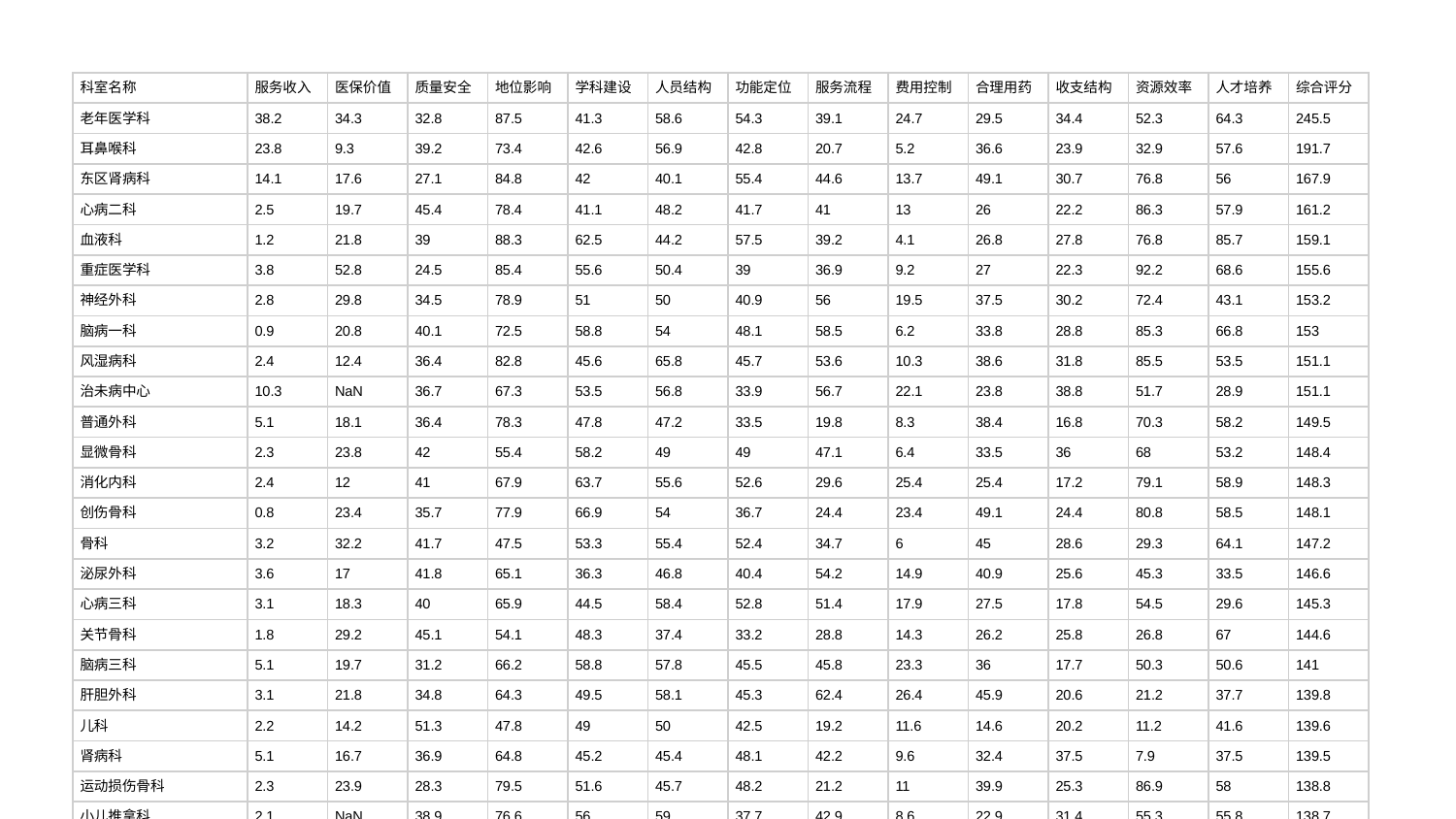

| 科室名称 | 服务收入 | 医保价值 | 质量安全 | 地位影响 | 学科建设 | 人员结构 | 功能定位 | 服务流程 | 费用控制 | 合理用药 | 收支结构 | 资源效率 | 人才培养 | 综合评分 |
| --- | --- | --- | --- | --- | --- | --- | --- | --- | --- | --- | --- | --- | --- | --- |
| 老年医学科 | 38.2 | 34.3 | 32.8 | 87.5 | 41.3 | 58.6 | 54.3 | 39.1 | 24.7 | 29.5 | 34.4 | 52.3 | 64.3 | 245.5 |
| 耳鼻喉科 | 23.8 | 9.3 | 39.2 | 73.4 | 42.6 | 56.9 | 42.8 | 20.7 | 5.2 | 36.6 | 23.9 | 32.9 | 57.6 | 191.7 |
| 东区肾病科 | 14.1 | 17.6 | 27.1 | 84.8 | 42 | 40.1 | 55.4 | 44.6 | 13.7 | 49.1 | 30.7 | 76.8 | 56 | 167.9 |
| 心病二科 | 2.5 | 19.7 | 45.4 | 78.4 | 41.1 | 48.2 | 41.7 | 41 | 13 | 26 | 22.2 | 86.3 | 57.9 | 161.2 |
| 血液科 | 1.2 | 21.8 | 39 | 88.3 | 62.5 | 44.2 | 57.5 | 39.2 | 4.1 | 26.8 | 27.8 | 76.8 | 85.7 | 159.1 |
| 重症医学科 | 3.8 | 52.8 | 24.5 | 85.4 | 55.6 | 50.4 | 39 | 36.9 | 9.2 | 27 | 22.3 | 92.2 | 68.6 | 155.6 |
| 神经外科 | 2.8 | 29.8 | 34.5 | 78.9 | 51 | 50 | 40.9 | 56 | 19.5 | 37.5 | 30.2 | 72.4 | 43.1 | 153.2 |
| 脑病一科 | 0.9 | 20.8 | 40.1 | 72.5 | 58.8 | 54 | 48.1 | 58.5 | 6.2 | 33.8 | 28.8 | 85.3 | 66.8 | 153 |
| 风湿病科 | 2.4 | 12.4 | 36.4 | 82.8 | 45.6 | 65.8 | 45.7 | 53.6 | 10.3 | 38.6 | 31.8 | 85.5 | 53.5 | 151.1 |
| 治未病中心 | 10.3 | NaN | 36.7 | 67.3 | 53.5 | 56.8 | 33.9 | 56.7 | 22.1 | 23.8 | 38.8 | 51.7 | 28.9 | 151.1 |
| 普通外科 | 5.1 | 18.1 | 36.4 | 78.3 | 47.8 | 47.2 | 33.5 | 19.8 | 8.3 | 38.4 | 16.8 | 70.3 | 58.2 | 149.5 |
| 显微骨科 | 2.3 | 23.8 | 42 | 55.4 | 58.2 | 49 | 49 | 47.1 | 6.4 | 33.5 | 36 | 68 | 53.2 | 148.4 |
| 消化内科 | 2.4 | 12 | 41 | 67.9 | 63.7 | 55.6 | 52.6 | 29.6 | 25.4 | 25.4 | 17.2 | 79.1 | 58.9 | 148.3 |
| 创伤骨科 | 0.8 | 23.4 | 35.7 | 77.9 | 66.9 | 54 | 36.7 | 24.4 | 23.4 | 49.1 | 24.4 | 80.8 | 58.5 | 148.1 |
| 骨科 | 3.2 | 32.2 | 41.7 | 47.5 | 53.3 | 55.4 | 52.4 | 34.7 | 6 | 45 | 28.6 | 29.3 | 64.1 | 147.2 |
| 泌尿外科 | 3.6 | 17 | 41.8 | 65.1 | 36.3 | 46.8 | 40.4 | 54.2 | 14.9 | 40.9 | 25.6 | 45.3 | 33.5 | 146.6 |
| 心病三科 | 3.1 | 18.3 | 40 | 65.9 | 44.5 | 58.4 | 52.8 | 51.4 | 17.9 | 27.5 | 17.8 | 54.5 | 29.6 | 145.3 |
| 关节骨科 | 1.8 | 29.2 | 45.1 | 54.1 | 48.3 | 37.4 | 33.2 | 28.8 | 14.3 | 26.2 | 25.8 | 26.8 | 67 | 144.6 |
| 脑病三科 | 5.1 | 19.7 | 31.2 | 66.2 | 58.8 | 57.8 | 45.5 | 45.8 | 23.3 | 36 | 17.7 | 50.3 | 50.6 | 141 |
| 肝胆外科 | 3.1 | 21.8 | 34.8 | 64.3 | 49.5 | 58.1 | 45.3 | 62.4 | 26.4 | 45.9 | 20.6 | 21.2 | 37.7 | 139.8 |
| 儿科 | 2.2 | 14.2 | 51.3 | 47.8 | 49 | 50 | 42.5 | 19.2 | 11.6 | 14.6 | 20.2 | 11.2 | 41.6 | 139.6 |
| 肾病科 | 5.1 | 16.7 | 36.9 | 64.8 | 45.2 | 45.4 | 48.1 | 42.2 | 9.6 | 32.4 | 37.5 | 7.9 | 37.5 | 139.5 |
| 运动损伤骨科 | 2.3 | 23.9 | 28.3 | 79.5 | 51.6 | 45.7 | 48.2 | 21.2 | 11 | 39.9 | 25.3 | 86.9 | 58 | 138.8 |
| 小儿推拿科 | 2.1 | NaN | 38.9 | 76.6 | 56 | 59 | 37.7 | 42.9 | 8.6 | 22.9 | 31.4 | 55.3 | 55.8 | 138.7 |